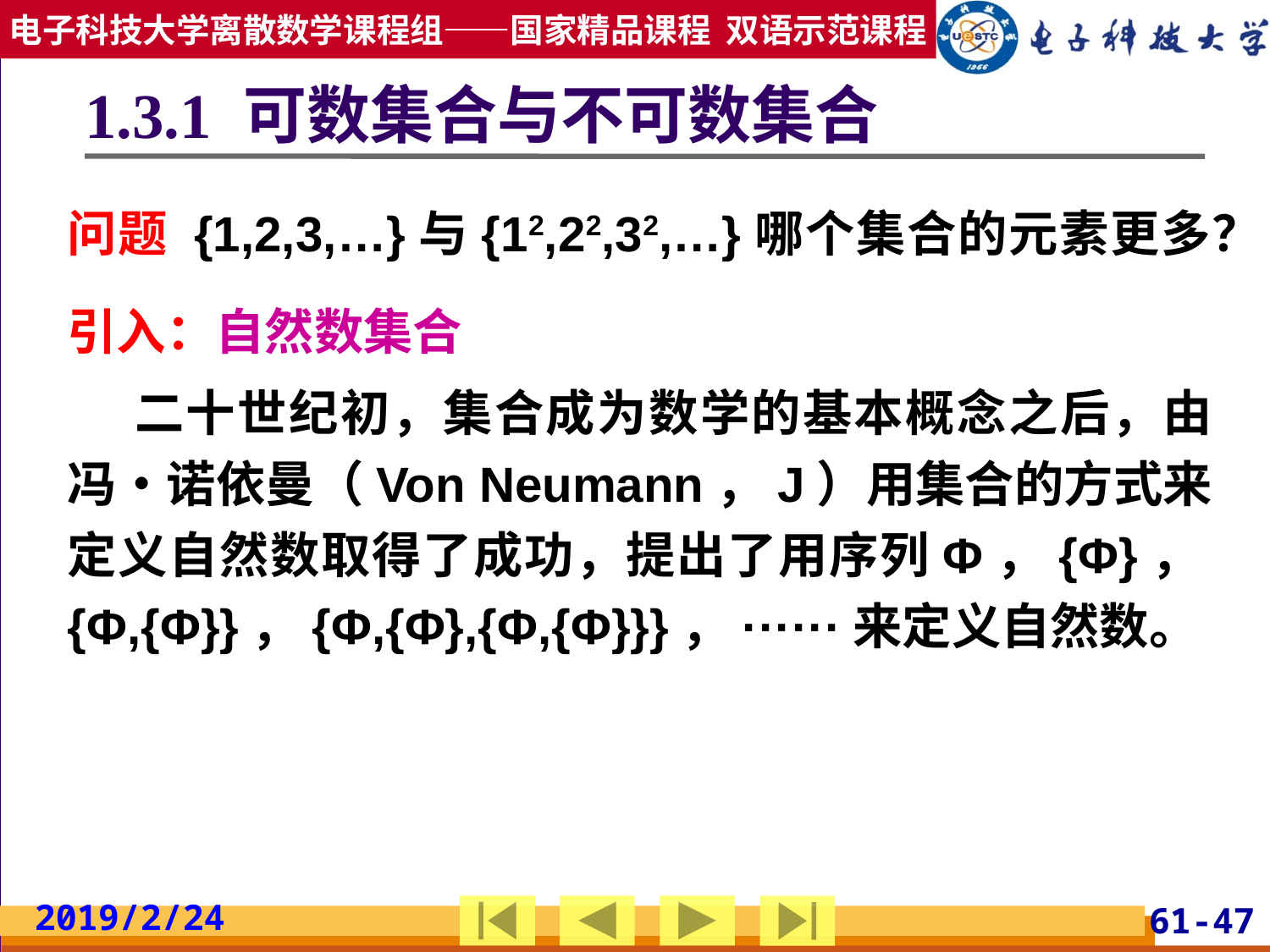

# 1.3.1 可数集合与不可数集合
问题 {1,2,3,…}与{12,22,32,…}哪个集合的元素更多？
引入：自然数集合
    二十世纪初，集合成为数学的基本概念之后，由冯•诺依曼（Von Neumann，J）用集合的方式来定义自然数取得了成功，提出了用序列Φ，{Φ}，{Φ,{Φ}}，{Φ,{Φ},{Φ,{Φ}}}，······来定义自然数。
2019/2/24